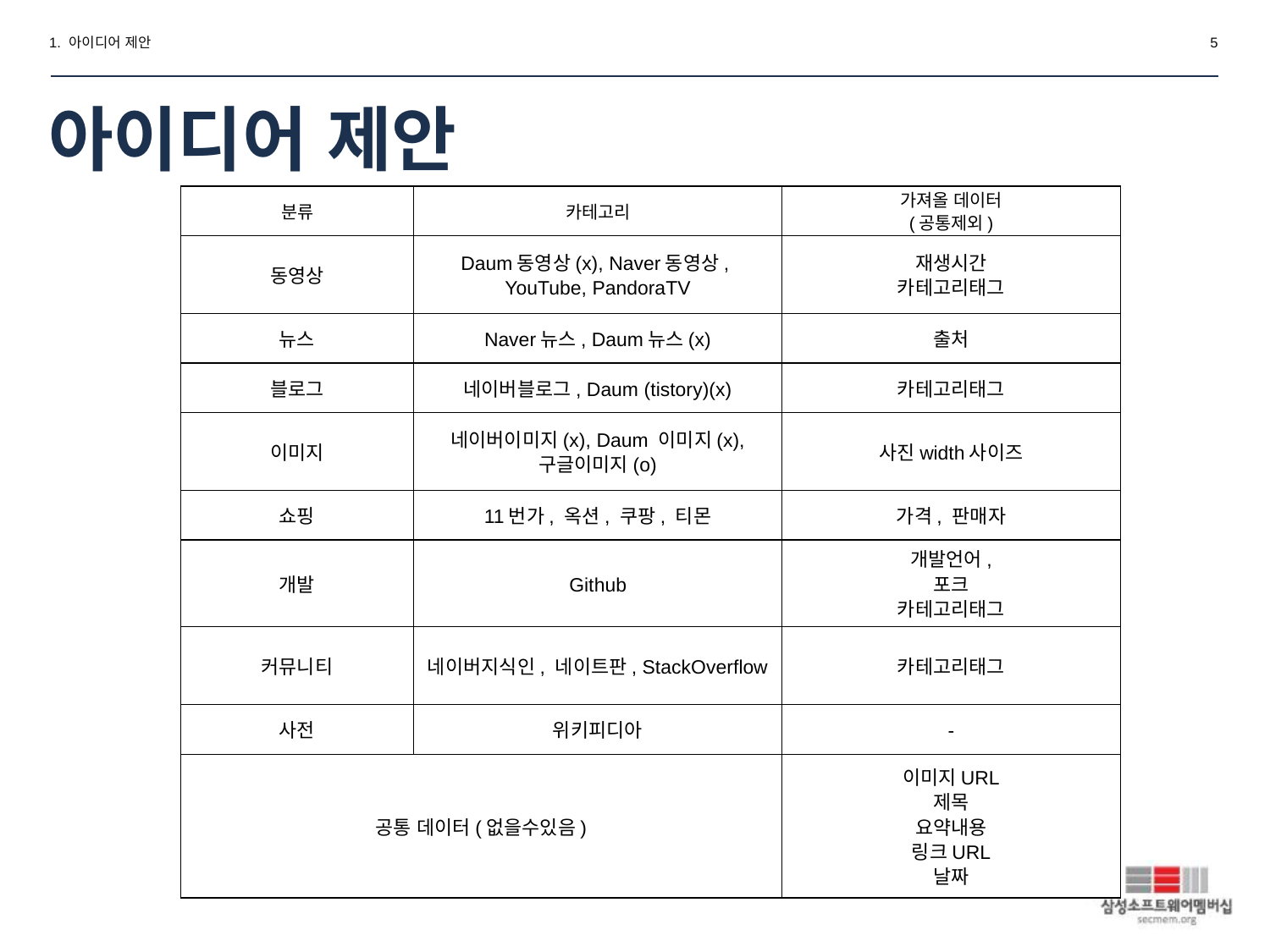

1. 아이디어 제안
5
# 아이디어 제안
| 분류 | 카테고리 | 가져올 데이터 (공통제외) |
| --- | --- | --- |
| 동영상 | Daum동영상(x), Naver동영상, YouTube, PandoraTV | 재생시간 카테고리태그 |
| 뉴스 | Naver뉴스, Daum뉴스(x) | 출처 |
| 블로그 | 네이버블로그, Daum (tistory)(x) | 카테고리태그 |
| 이미지 | 네이버이미지(x), Daum 이미지(x), 구글이미지(o) | 사진width사이즈 |
| 쇼핑 | 11번가, 옥션, 쿠팡, 티몬 | 가격, 판매자 |
| 개발 | Github | 개발언어, 포크 카테고리태그 |
| 커뮤니티 | 네이버지식인, 네이트판, StackOverflow | 카테고리태그 |
| 사전 | 위키피디아 | - |
| 공통 데이터(없을수있음) |  | 이미지URL 제목 요약내용 링크URL 날짜 |